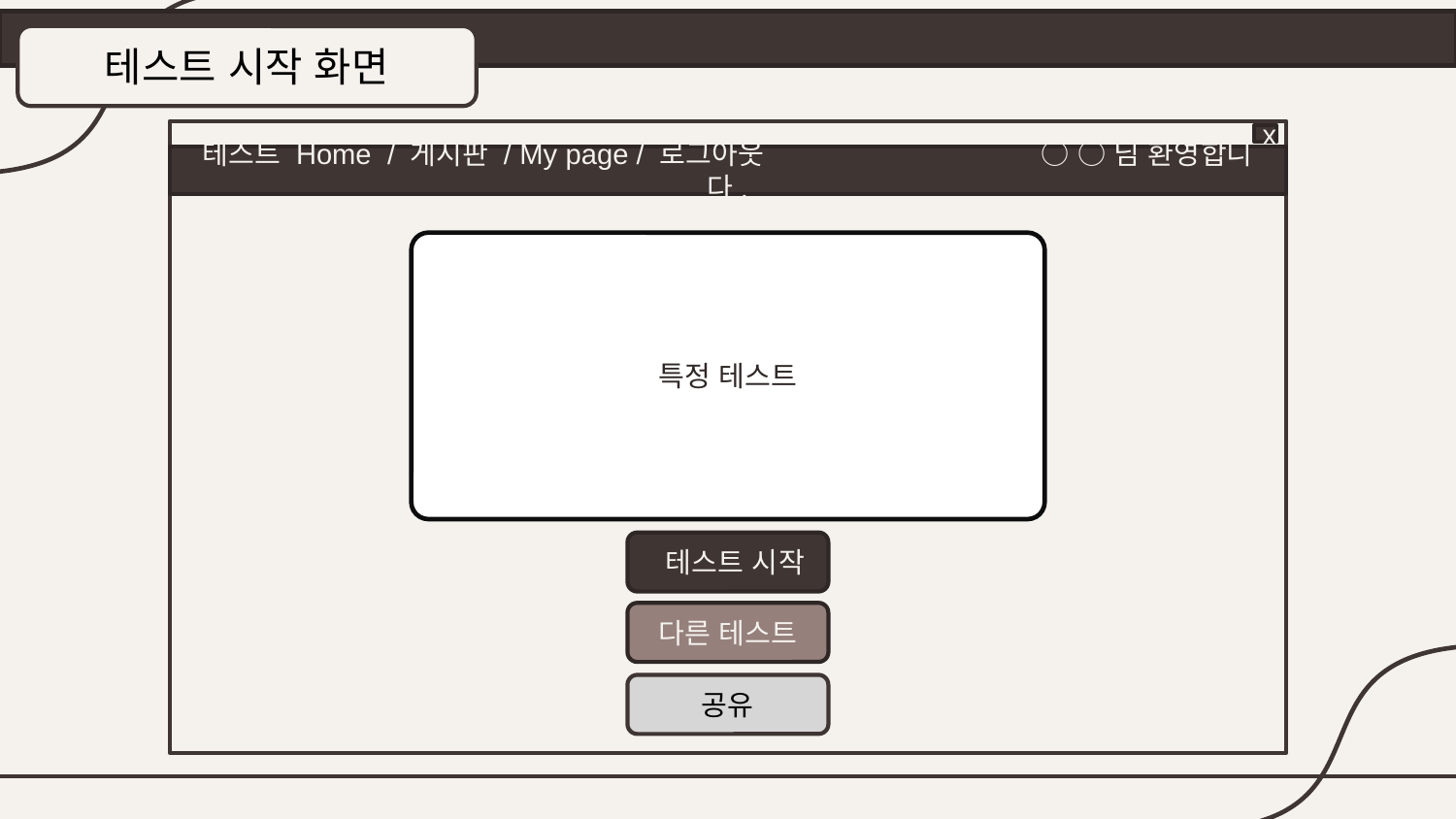

테스트 시작 화면

x
테스트 Home  / 게시판 / My page / 로그아웃	                                ○ ○ 님 환영합니다.
테스트 1
특정 테스트
 테스트 시작
다른 테스트
공유